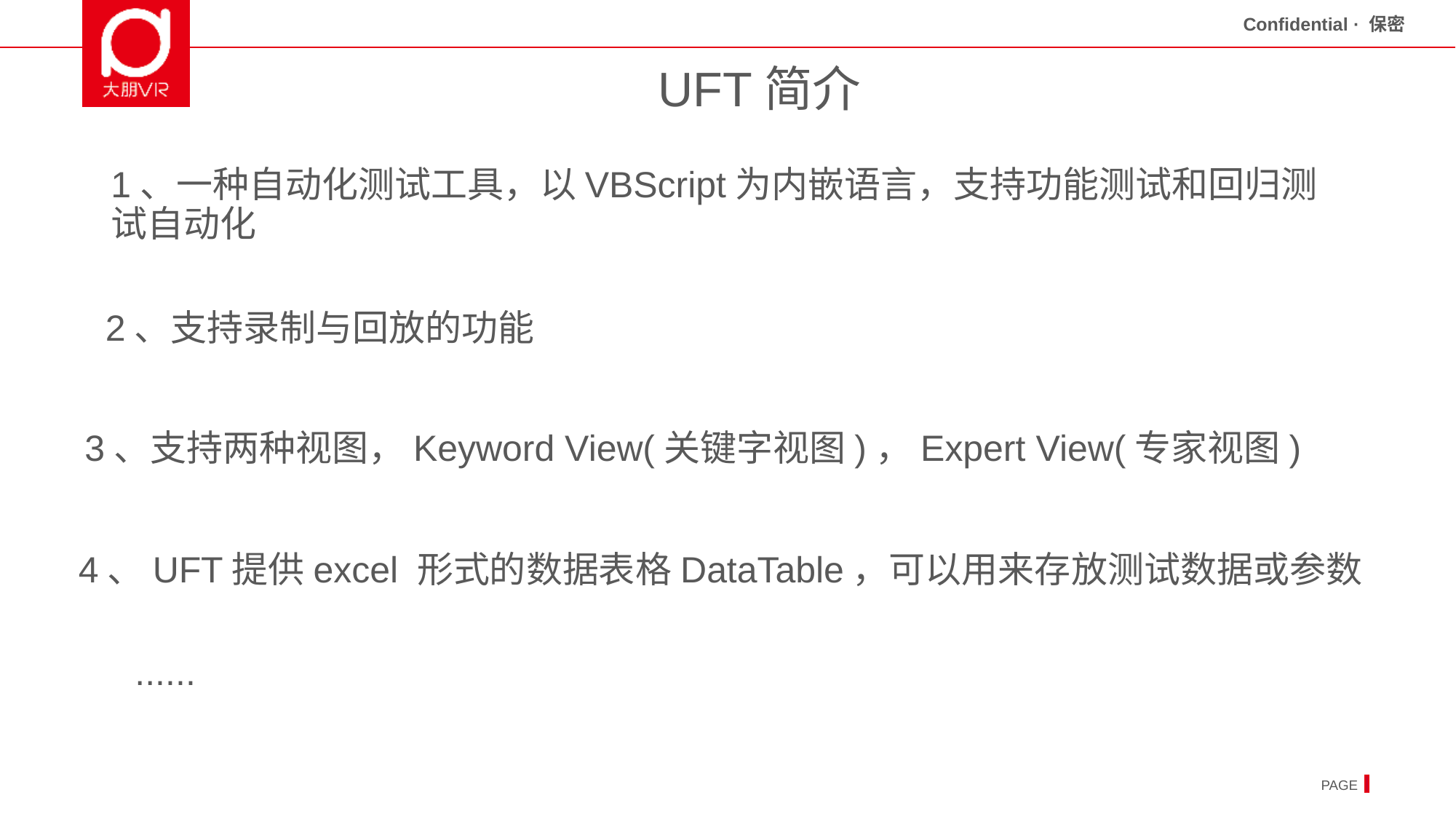

UFT简介
1、一种自动化测试工具，以VBScript为内嵌语言，支持功能测试和回归测试自动化
2、支持录制与回放的功能
3、支持两种视图，Keyword View(关键字视图)，Expert View(专家视图)
4、UFT提供excel 形式的数据表格DataTable，可以用来存放测试数据或参数
......
4